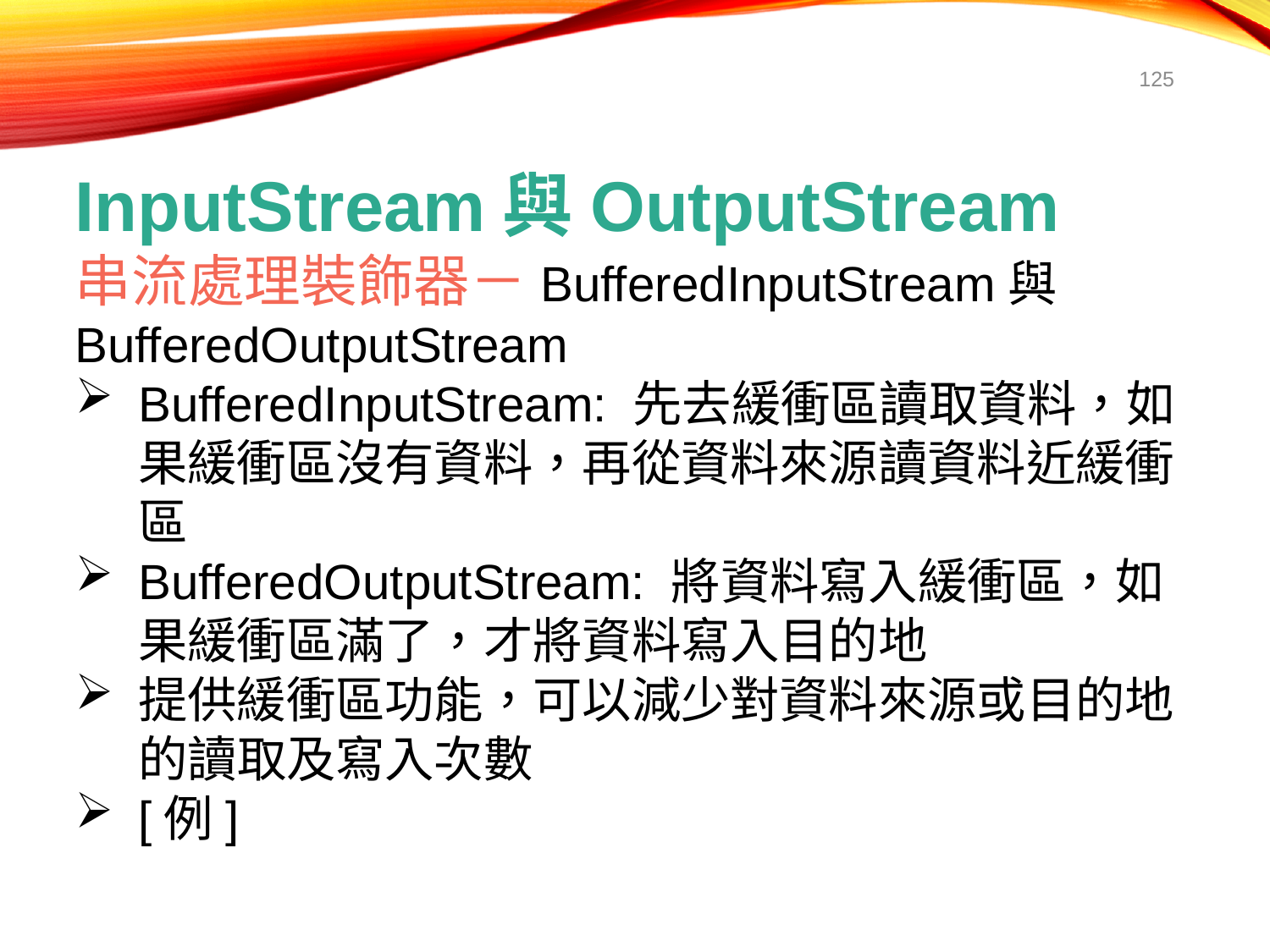

125
InputStream與OutputStream
串流處理裝飾器－BufferedInputStream與BufferedOutputStream
BufferedInputStream: 先去緩衝區讀取資料，如果緩衝區沒有資料，再從資料來源讀資料近緩衝區
BufferedOutputStream: 將資料寫入緩衝區，如果緩衝區滿了，才將資料寫入目的地
提供緩衝區功能，可以減少對資料來源或目的地的讀取及寫入次數
[例]